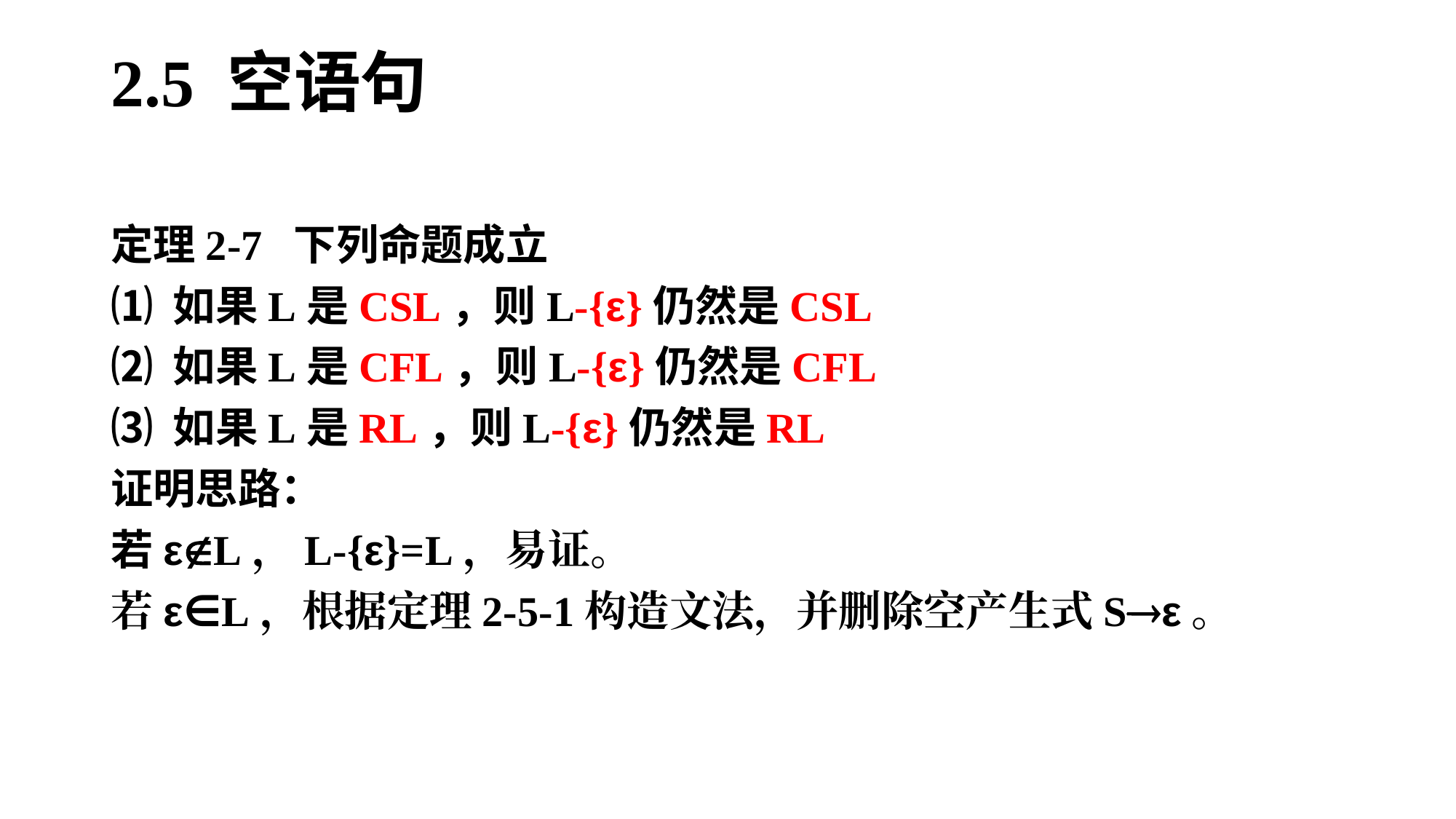

# 2.5 空语句
定理2-7  下列命题成立
⑴ 如果L是CSL，则L-{ε}仍然是CSL
⑵ 如果L是CFL，则L-{ε}仍然是CFL
⑶ 如果L是RL，则L-{ε}仍然是RL
证明思路：
若ε∉L，L-{ε}=L，易证。
若ε∈L，根据定理2-5-1构造文法，并删除空产生式S→ε。

6